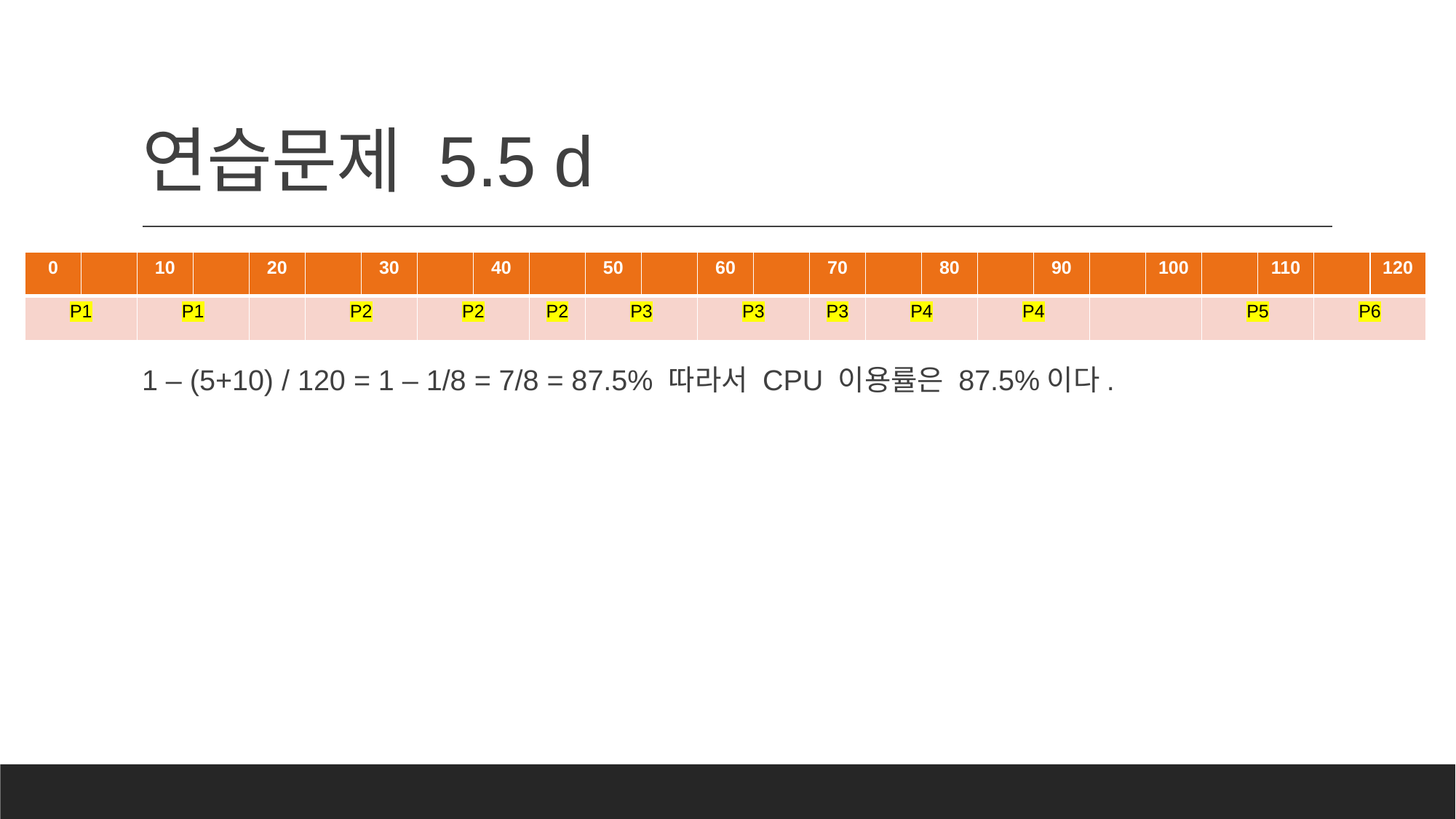

# 연습문제 5.5 d
| 0 |  | 10 |  | 20 |  | 30 |  | 40 |  | 50 |  | 60 |  | 70 |  | 80 |  | 90 |  | 100 |  | 110 |  | 120 |
| --- | --- | --- | --- | --- | --- | --- | --- | --- | --- | --- | --- | --- | --- | --- | --- | --- | --- | --- | --- | --- | --- | --- | --- | --- |
| P1 |  | P1 |  |  | P2 |  | P2 |  | P2 | P3 |  | P3 |  | P3 | P4 |  | P4 |  |  |  | P5 |  | P6 |  |
1 – (5+10) / 120 = 1 – 1/8 = 7/8 = 87.5% 따라서 CPU 이용률은 87.5%이다.